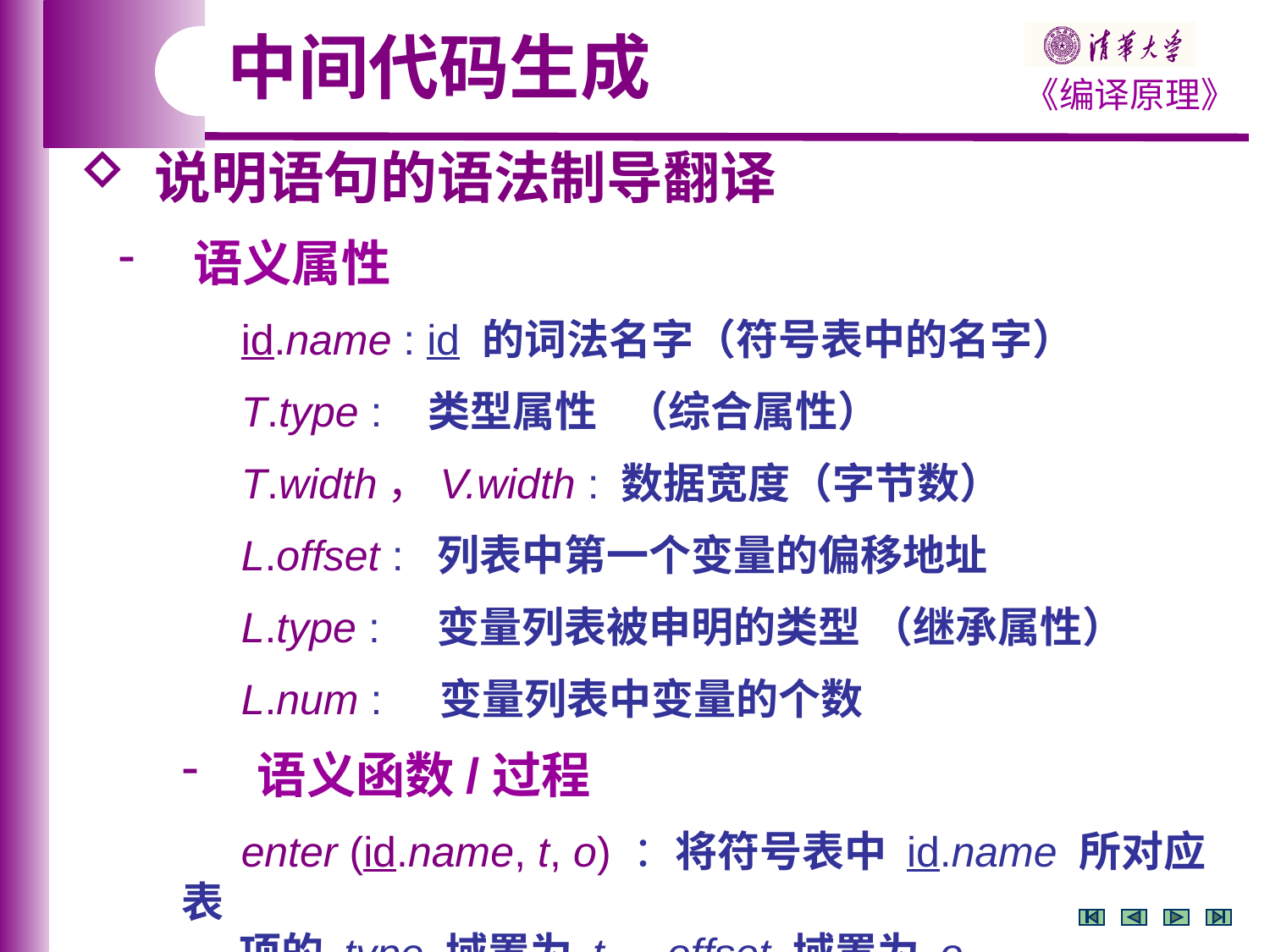

中间代码生成
 说明语句的语法制导翻译
   语义属性

     id.name : id 的词法名字（符号表中的名字）

     T.type :   类型属性   （综合属性）

     T.width，V.width : 数据宽度（字节数）

     L.offset :  列表中第一个变量的偏移地址

     L.type :    变量列表被申明的类型 （继承属性）

     L.num :    变量列表中变量的个数

   语义函数/过程

     enter (id.name, t, o) ：将符号表中 id.name 所对应表
     项的 type 域置为 t，offset 域置为 o